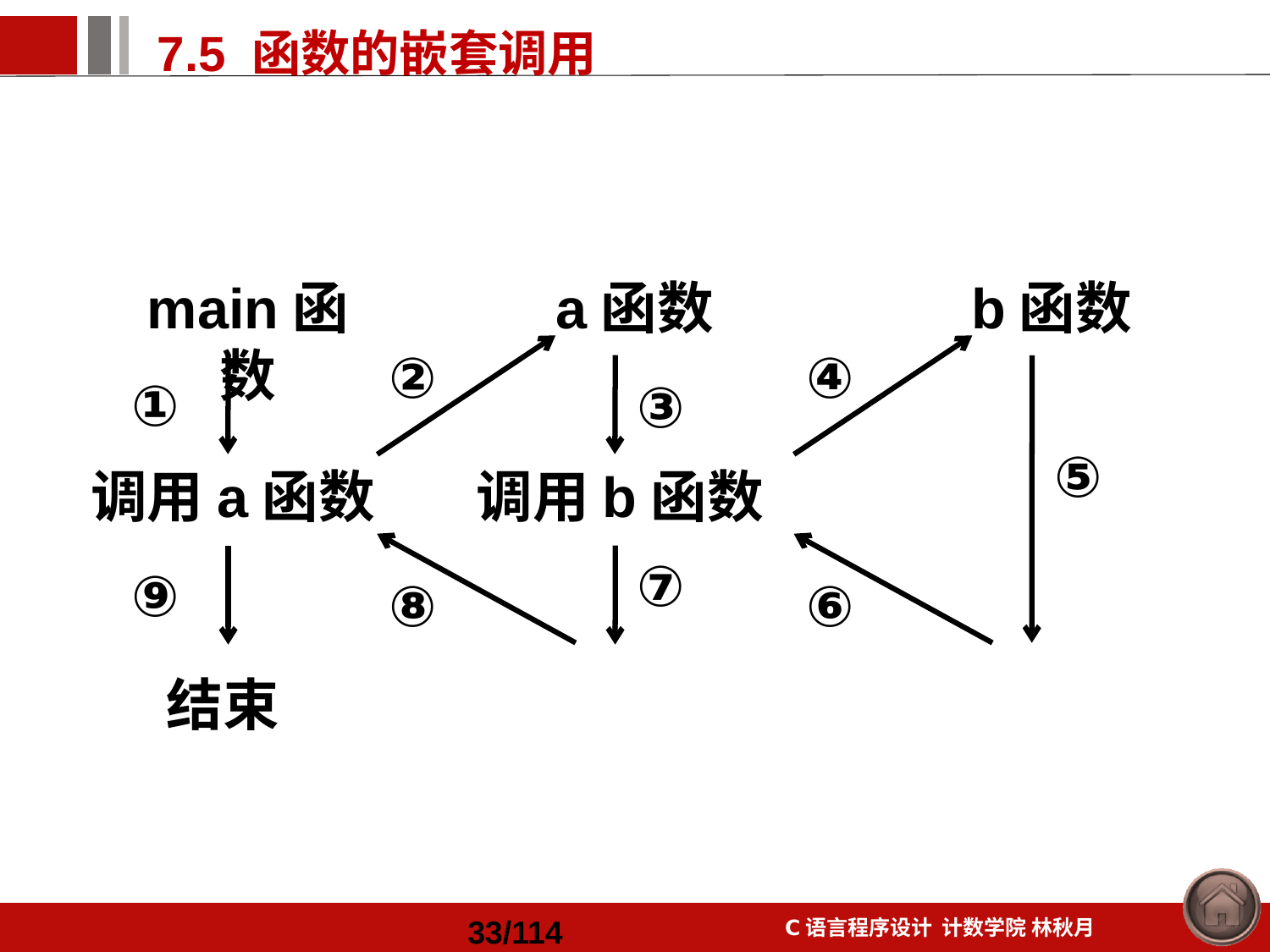

main函数
a函数
b函数
②
④
①
③
⑤
调用a函数
调用b函数
⑦
⑨
⑧
⑥
结束